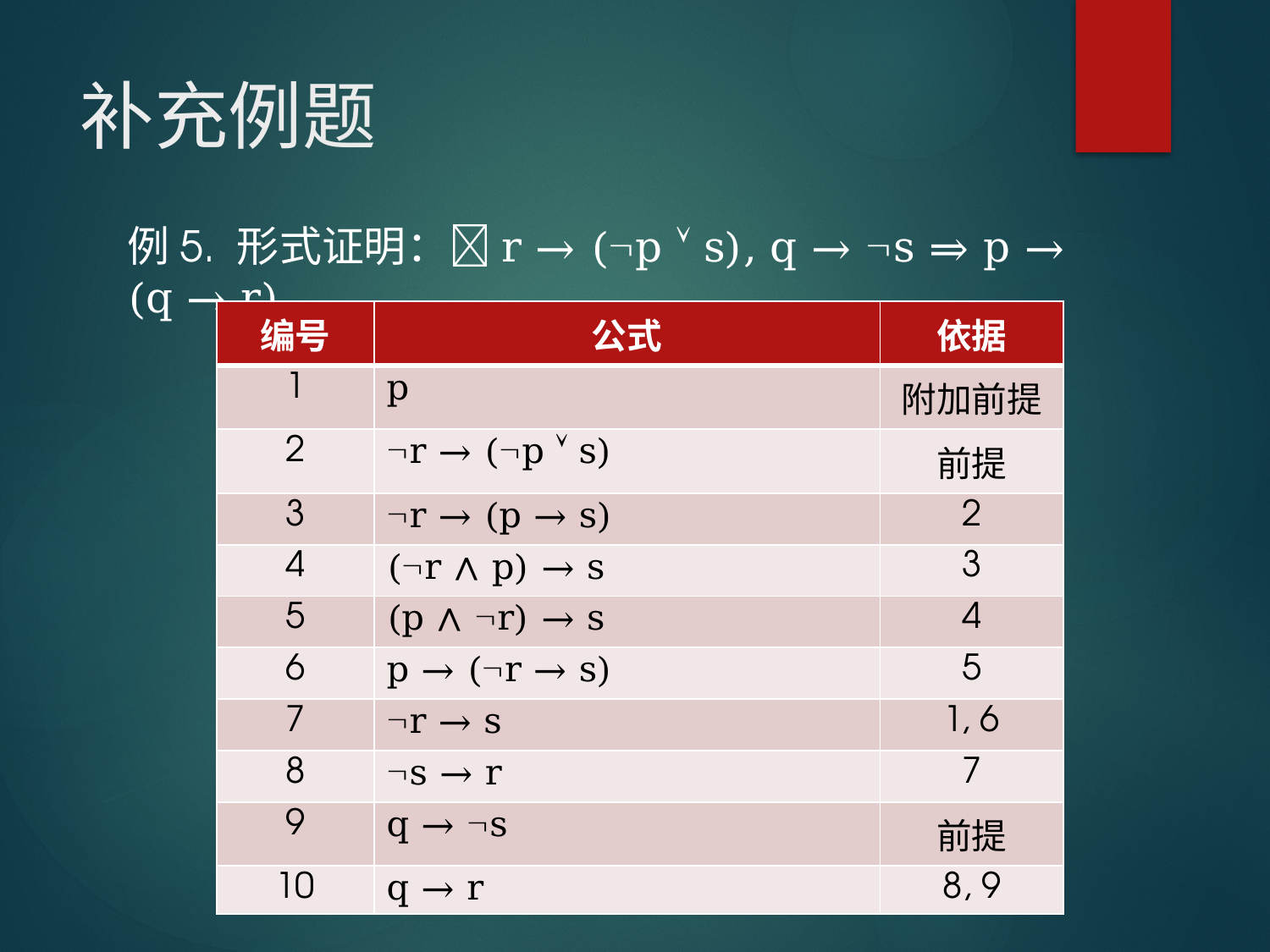

# 补充例题
例5. 形式证明：¬r → (¬p ∨ s), q → ¬s ⇒ p → (q → r)
| 编号 | 公式 | 依据 |
| --- | --- | --- |
| 1 | p | 附加前提 |
| 2 | ¬r → (¬p ∨ s) | 前提 |
| 3 | ¬r → (p → s) | 2 |
| 4 | (¬r ∧ p) → s | 3 |
| 5 | (p ∧ ¬r) → s | 4 |
| 6 | p → (¬r → s) | 5 |
| 7 | ¬r → s | 1, 6 |
| 8 | ¬s → r | 7 |
| 9 | q → ¬s | 前提 |
| 10 | q → r | 8, 9 |